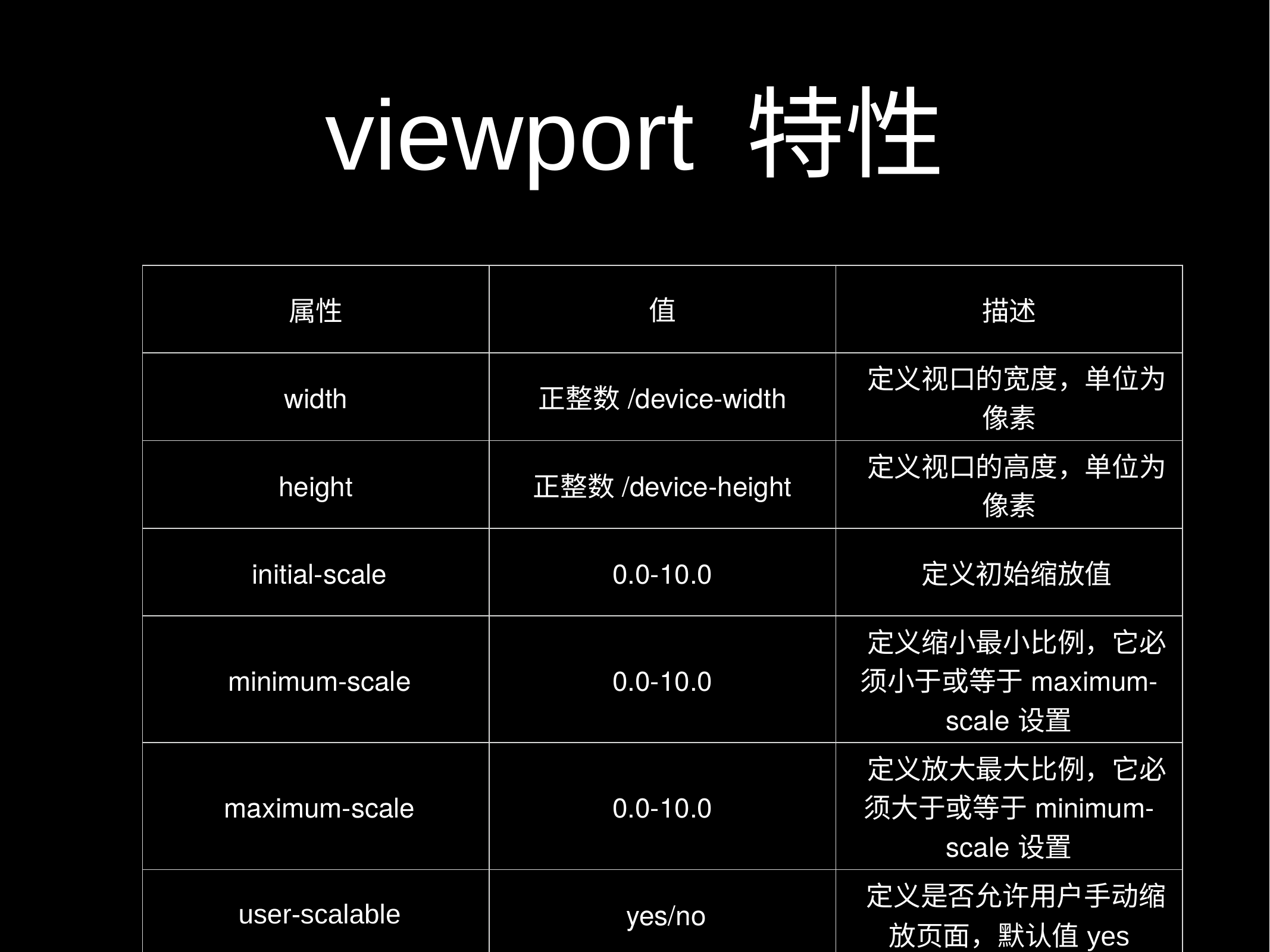

# viewport 特性
| 属性 | 值 | 描述 |
| --- | --- | --- |
| width | 正整数/device-width | 定义视口的宽度，单位为像素 |
| height | 正整数/device-height | 定义视口的高度，单位为像素 |
| initial-scale | 0.0-10.0 | 定义初始缩放值 |
| minimum-scale | 0.0-10.0 | 定义缩小最小比例，它必须小于或等于maximum-scale设置 |
| maximum-scale | 0.0-10.0 | 定义放大最大比例，它必须大于或等于minimum-scale设置 |
| user-scalable | yes/no | 定义是否允许用户手动缩放页面，默认值yes |